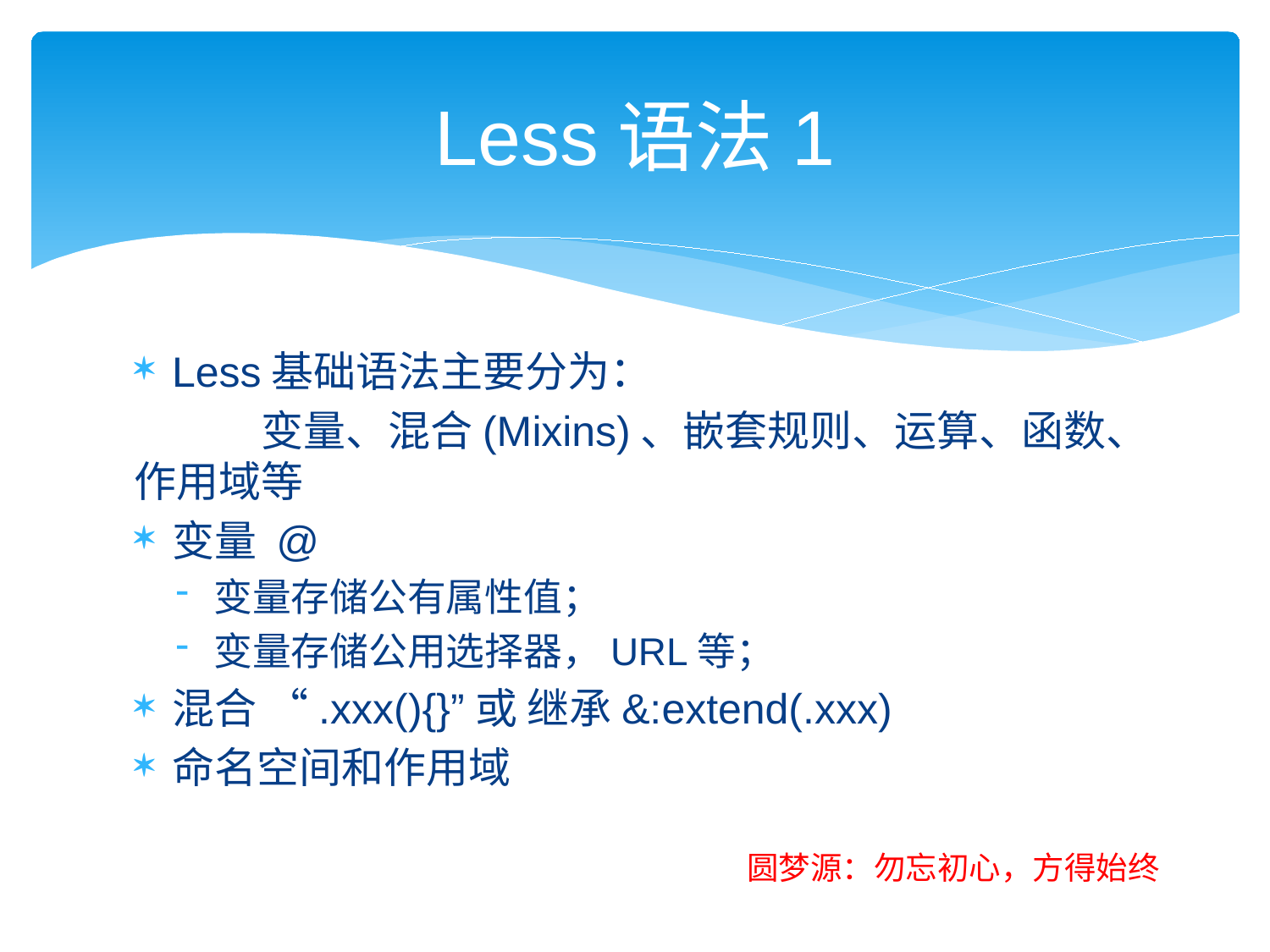

# Less语法1
Less基础语法主要分为：
	变量、混合(Mixins)、嵌套规则、运算、函数、作用域等
变量 @
变量存储公有属性值；
变量存储公用选择器，URL等；
混合 “.xxx(){}”或 继承&:extend(.xxx)
命名空间和作用域